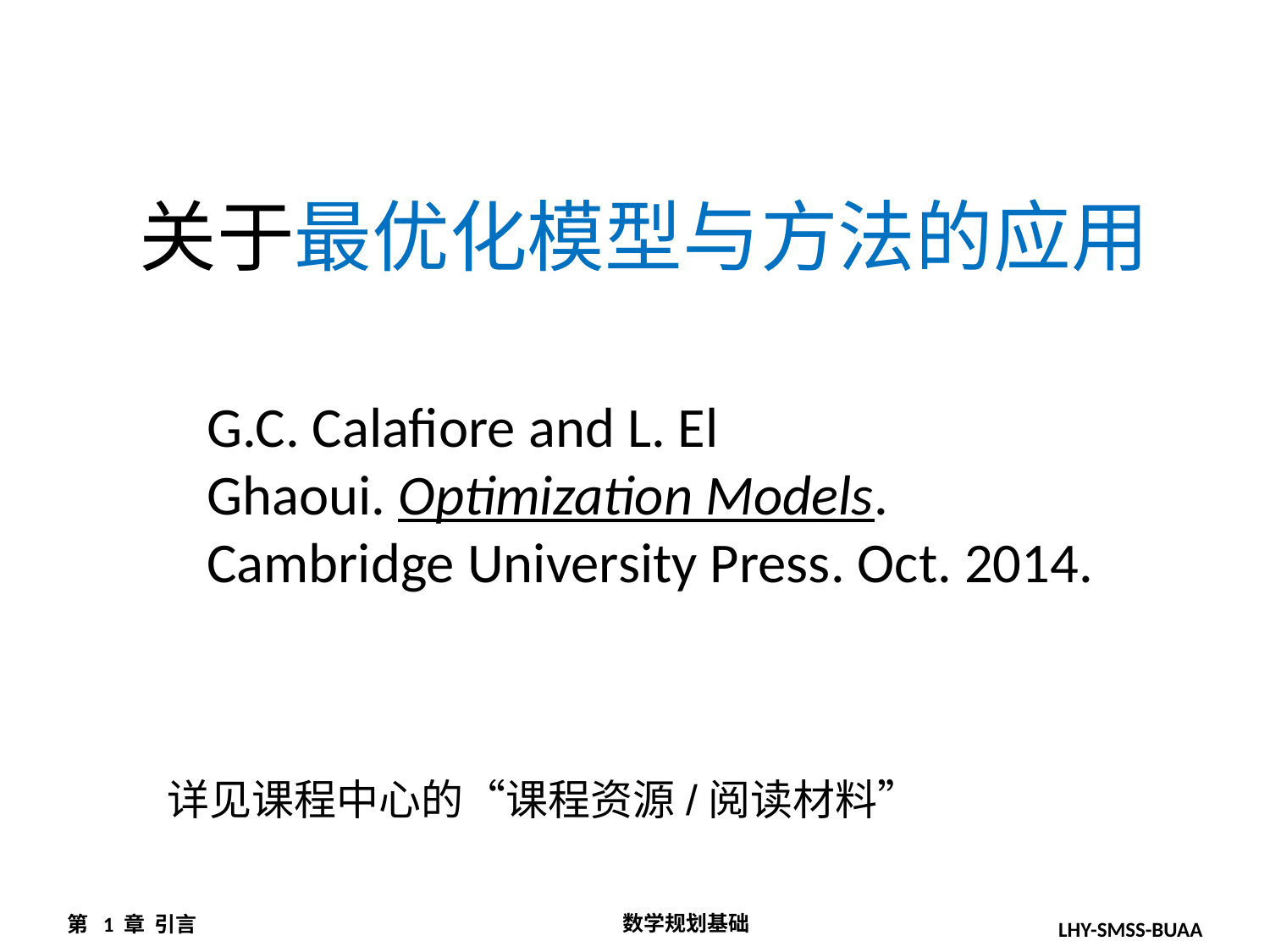

# 关于最优化模型与方法的应用
G.C. Calafiore and L. El Ghaoui. Optimization Models. Cambridge University Press. Oct. 2014.
详见课程中心的“课程资源/阅读材料”